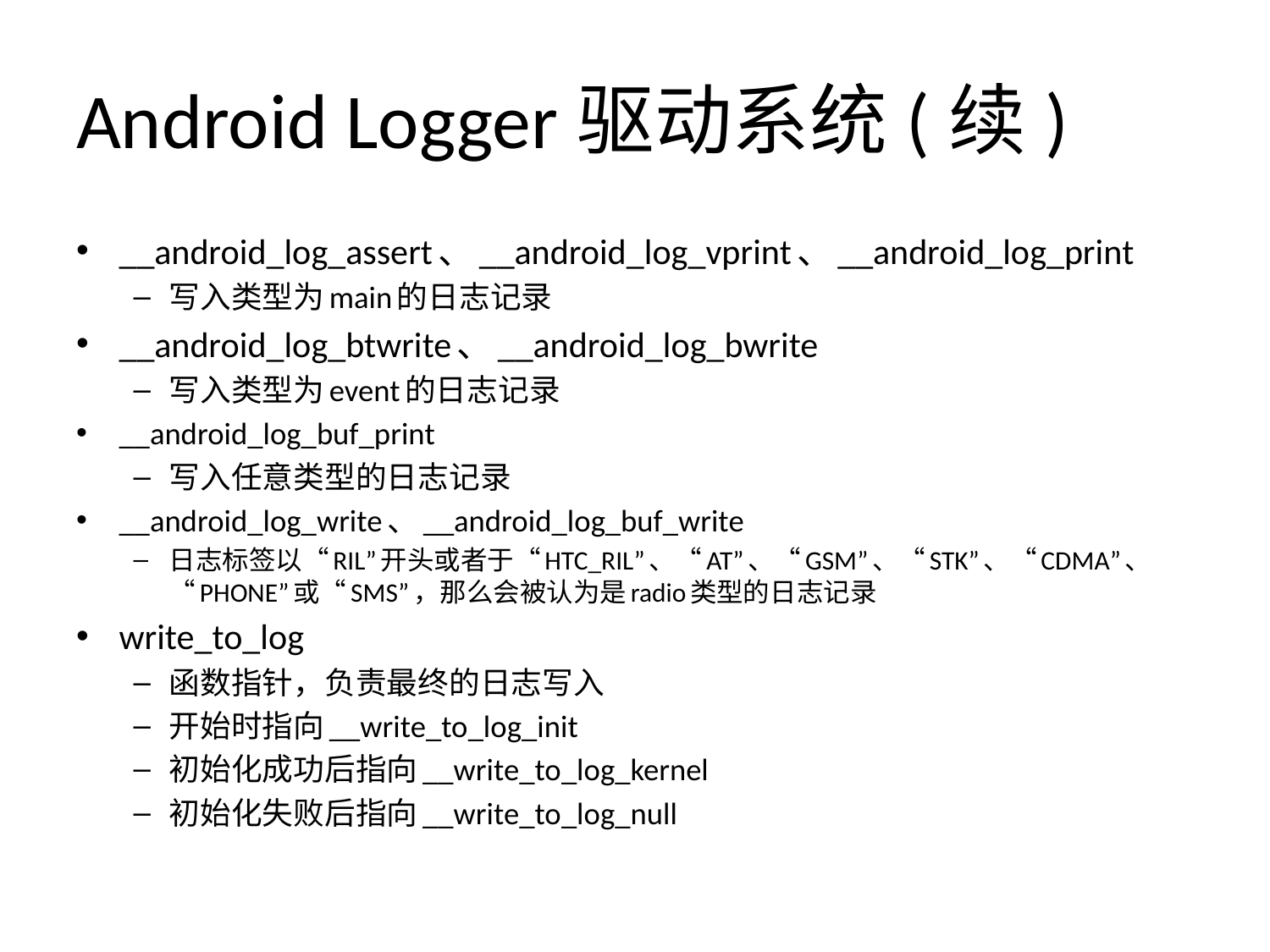

# Android Logger驱动系统(续)
__android_log_assert、__android_log_vprint、__android_log_print
写入类型为main的日志记录
__android_log_btwrite、__android_log_bwrite
写入类型为event的日志记录
__android_log_buf_print
写入任意类型的日志记录
__android_log_write、__android_log_buf_write
日志标签以“RIL”开头或者于“HTC_RIL”、“AT”、“GSM”、“STK”、“CDMA”、“PHONE”或“SMS”，那么会被认为是radio类型的日志记录
write_to_log
函数指针，负责最终的日志写入
开始时指向__write_to_log_init
初始化成功后指向__write_to_log_kernel
初始化失败后指向__write_to_log_null